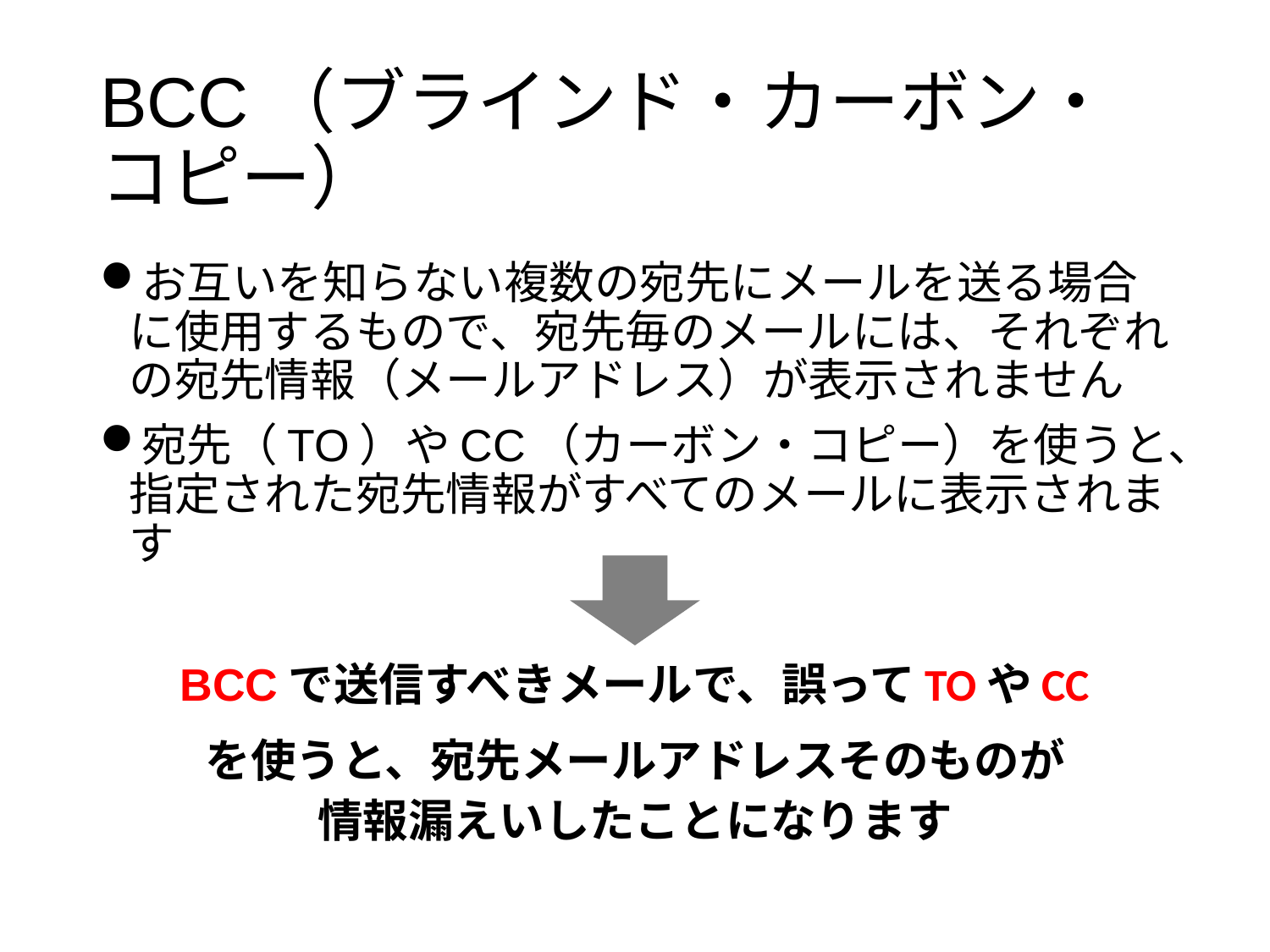

# BCC（ブラインド・カーボン・コピー）
お互いを知らない複数の宛先にメールを送る場合に使用するもので、宛先毎のメールには、それぞれの宛先情報（メールアドレス）が表示されません
宛先（TO）やCC（カーボン・コピー）を使うと、指定された宛先情報がすべてのメールに表示されます

BCCで送信すべきメールで、誤ってTOやCC
を使うと、宛先メールアドレスそのものが
情報漏えいしたことになります